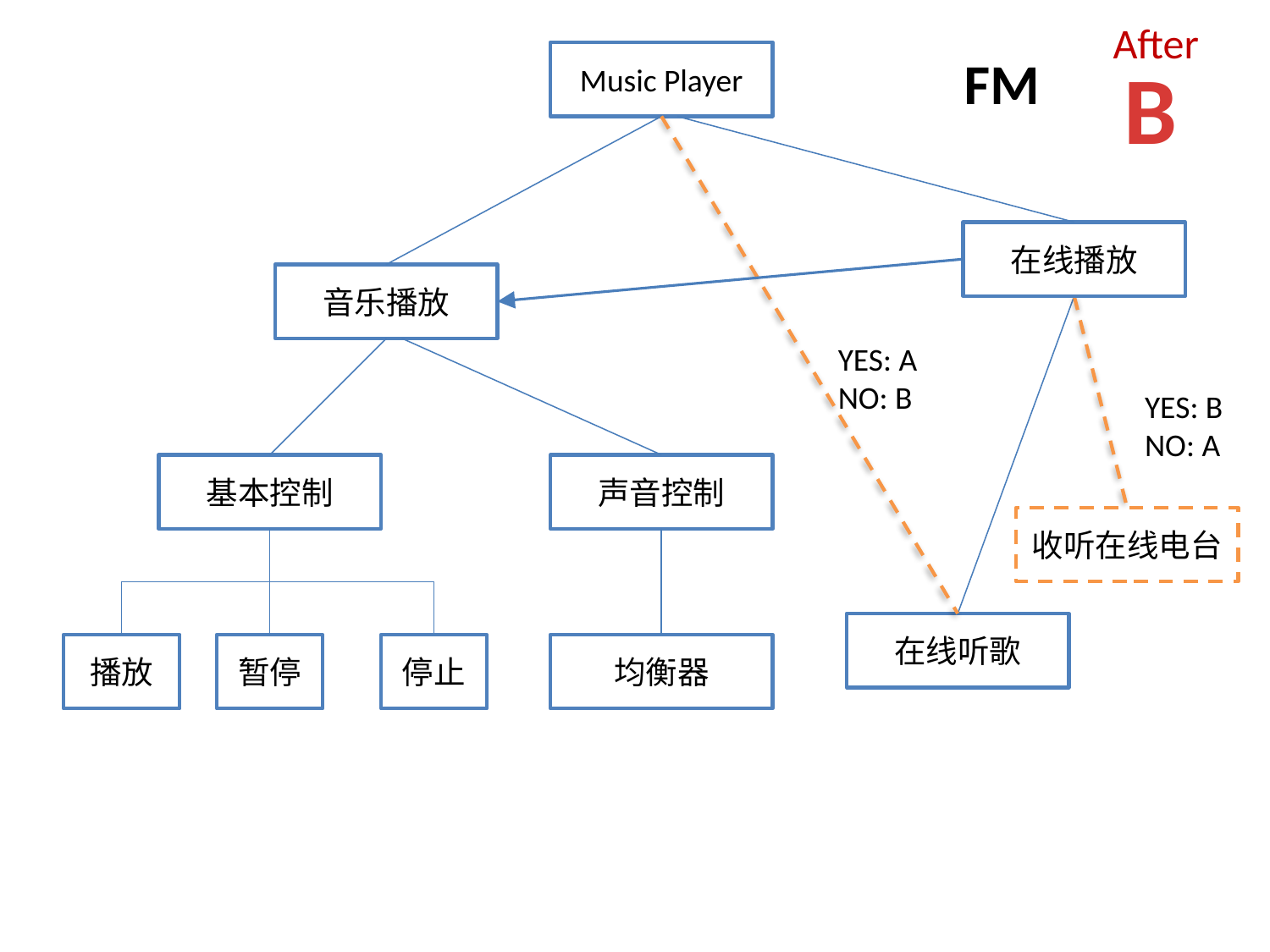

After
Music Player
 FM
B
在线播放
音乐播放
YES: A
NO: B
YES: B
NO: A
基本控制
声音控制
收听在线电台
在线听歌
播放
暂停
停止
均衡器